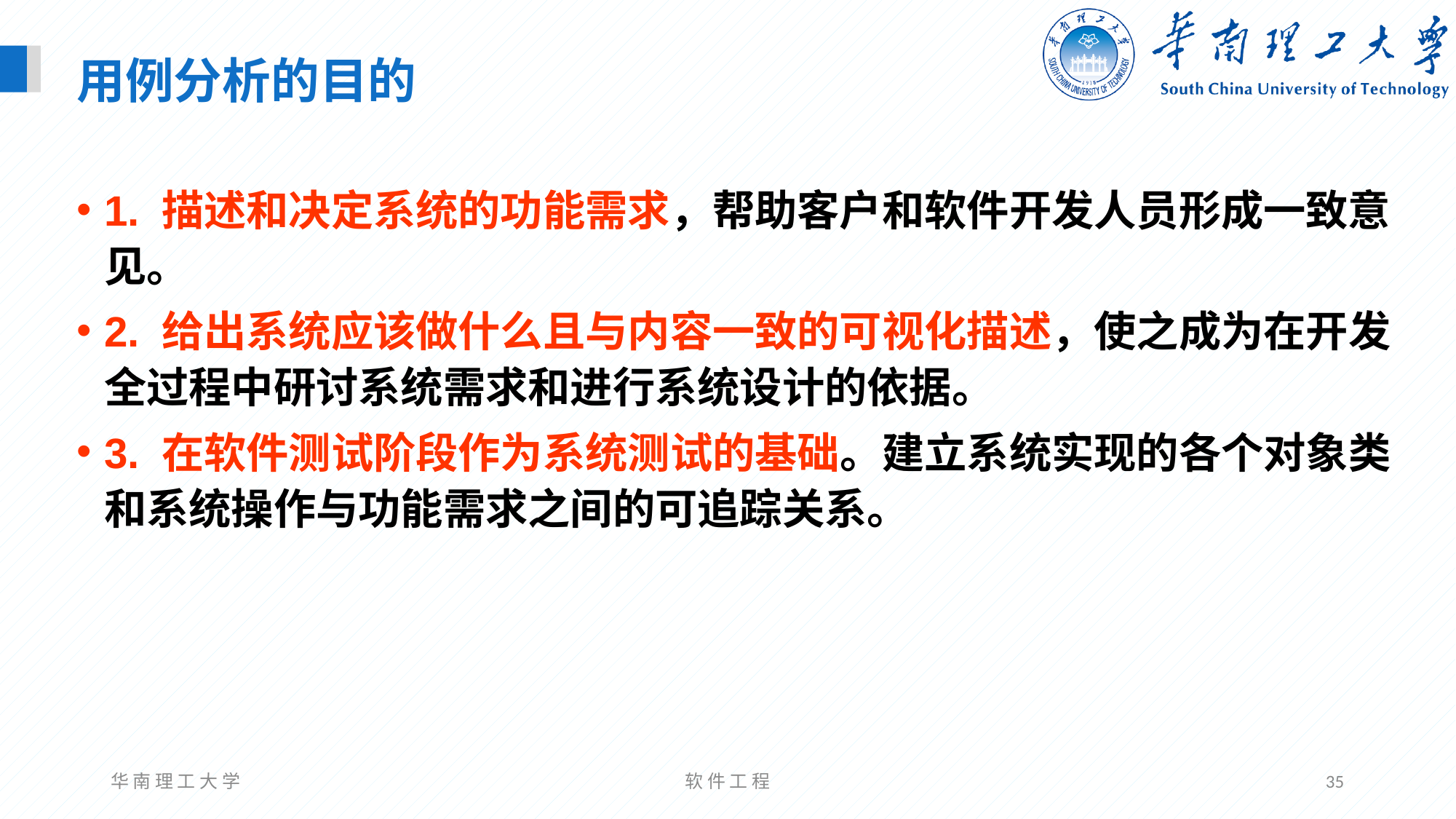

用例分析的目的
1. 描述和决定系统的功能需求，帮助客户和软件开发人员形成一致意见。
2. 给出系统应该做什么且与内容一致的可视化描述，使之成为在开发全过程中研讨系统需求和进行系统设计的依据。
3. 在软件测试阶段作为系统测试的基础。建立系统实现的各个对象类和系统操作与功能需求之间的可追踪关系。
华 南 理 工 大 学
软 件 工 程
35